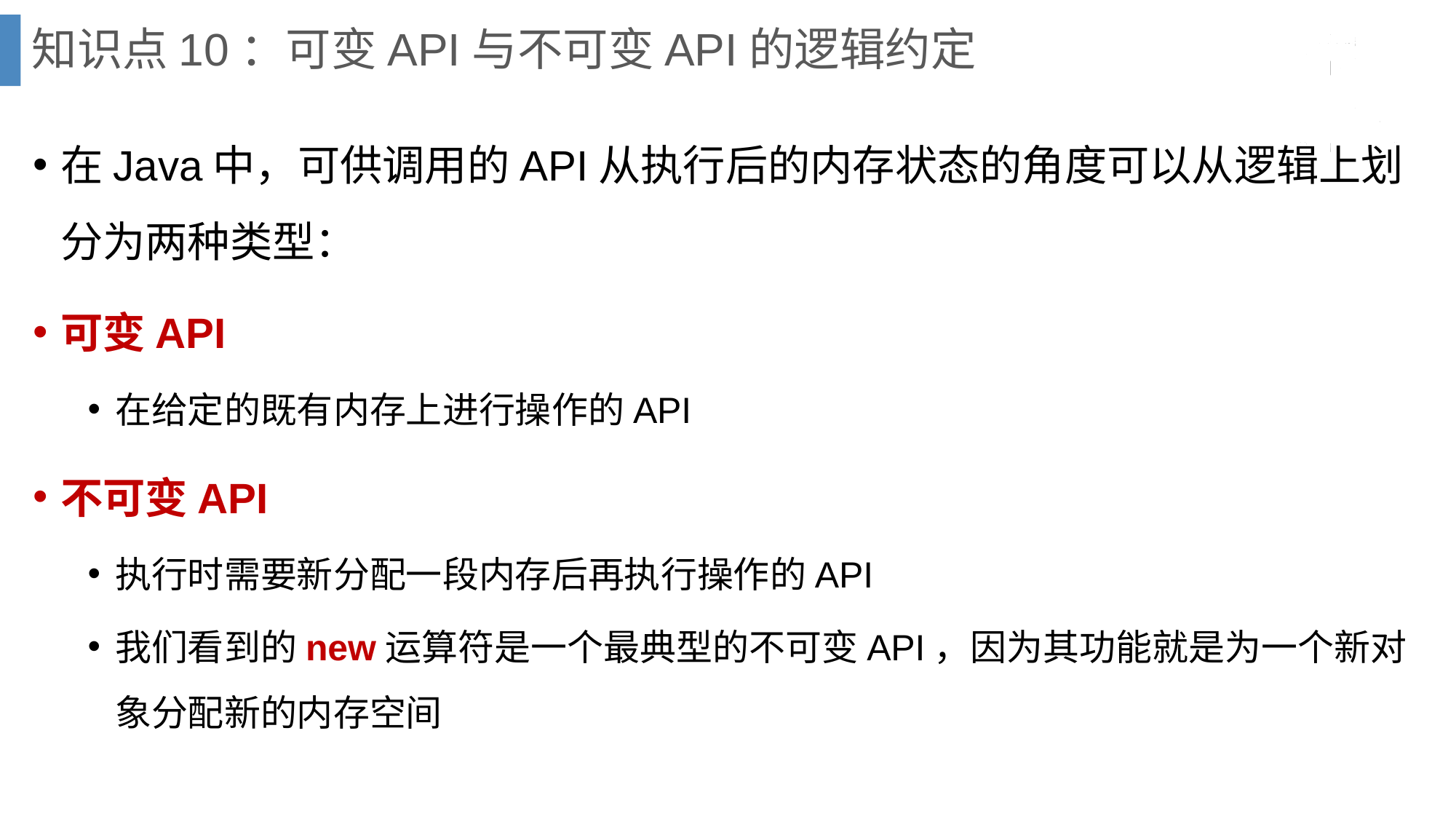

# 知识点10：可变API与不可变API的逻辑约定
在Java中，可供调用的API从执行后的内存状态的角度可以从逻辑上划分为两种类型：
可变API
在给定的既有内存上进行操作的API
不可变API
执行时需要新分配一段内存后再执行操作的API
我们看到的new运算符是一个最典型的不可变API，因为其功能就是为一个新对象分配新的内存空间